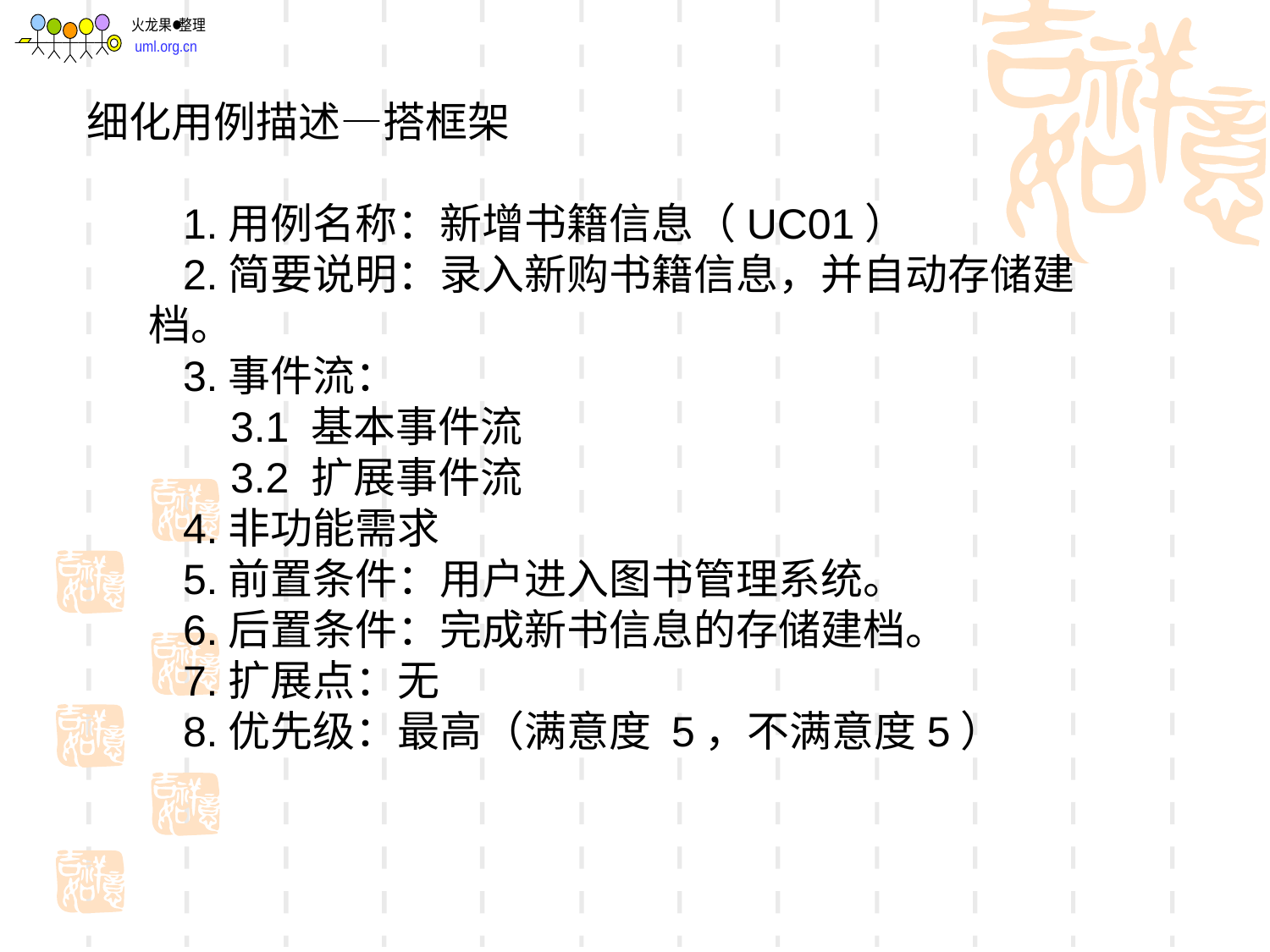

细化用例描述—搭框架
1.用例名称：新增书籍信息（UC01）
2.简要说明：录入新购书籍信息，并自动存储建档。
3.事件流：
    3.1 基本事件流
    3.2 扩展事件流
4.非功能需求
5.前置条件：用户进入图书管理系统。
6.后置条件：完成新书信息的存储建档。
7.扩展点：无
8.优先级：最高（满意度 5，不满意度5）